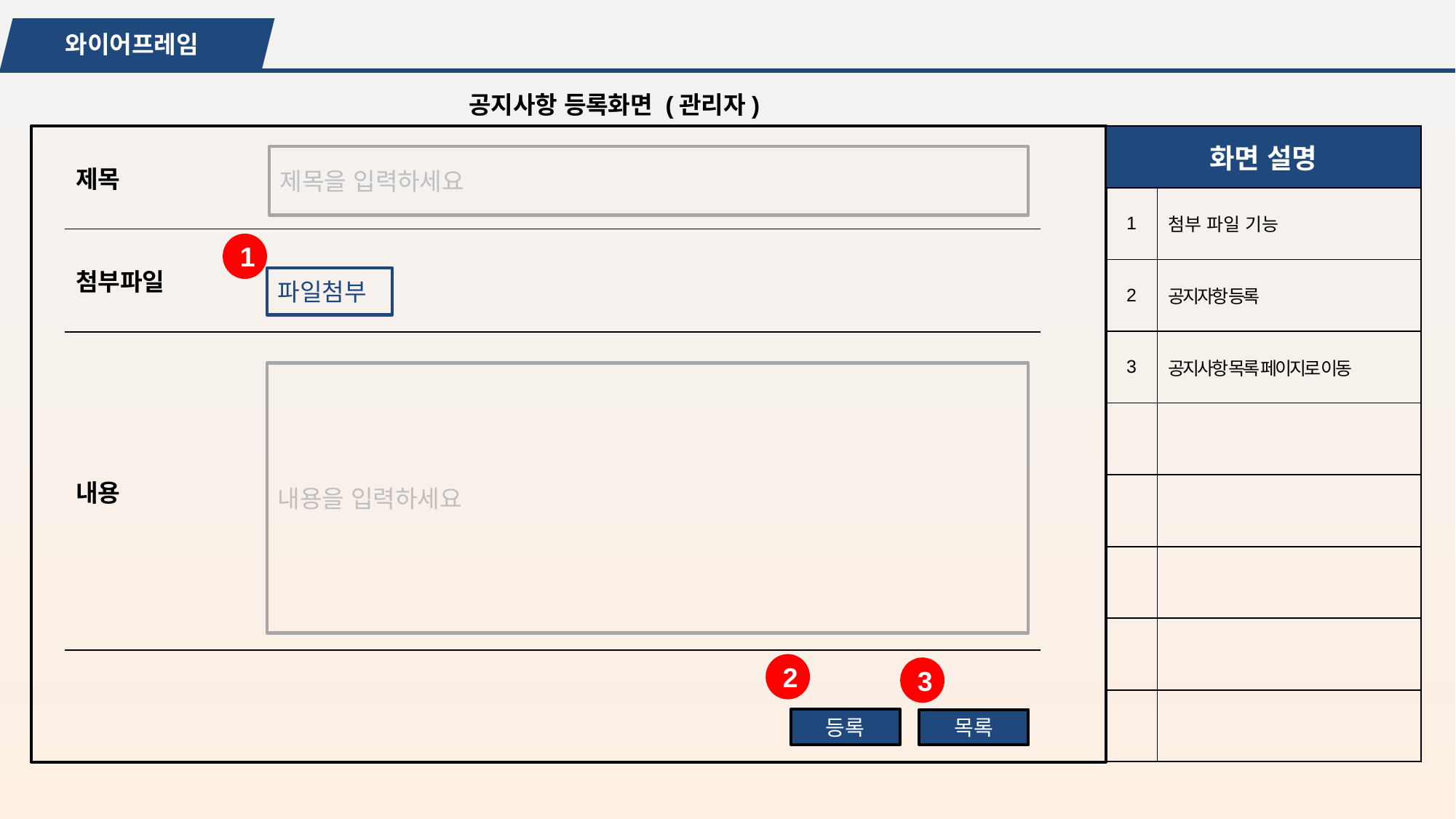

와이어프레임

공지사항 등록화면 (관리자)
| 제목 |
| --- |
| 첨부파일 |
| 내용 |
| 화면 설명 |  |
| --- | --- |
| 1 | 첨부 파일 기능 |
| 2 | 공지자항 등록 |
| 3 | 공지사항 목록 페이지로 이동 |
|  |  |
|  |  |
|  |  |
|  |  |
|  |  |

제목을 입력하세요
1
파일첨부
내용을 입력하세요
2
3
등록
목록